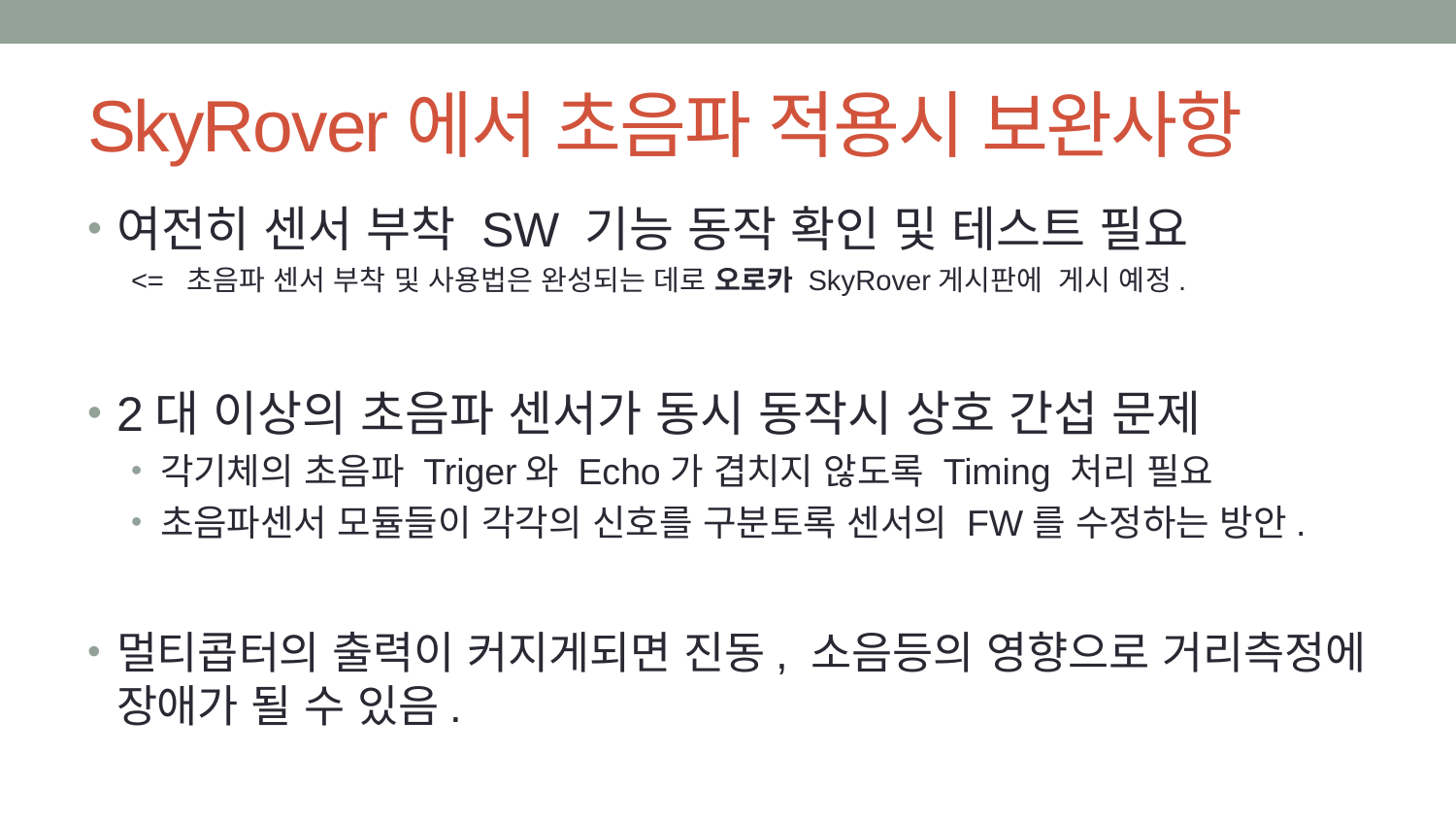

# SkyRover에서 초음파 적용시 보완사항
여전히 센서 부착 SW 기능 동작 확인 및 테스트 필요
<=  초음파 센서 부착 및 사용법은 완성되는 데로 오로카 SkyRover게시판에  게시 예정.

2대 이상의 초음파 센서가 동시 동작시 상호 간섭 문제
각기체의 초음파 Triger와 Echo가 겹치지 않도록 Timing 처리 필요
초음파센서 모듈들이 각각의 신호를 구분토록 센서의 FW를 수정하는 방안.

멀티콥터의 출력이 커지게되면 진동, 소음등의 영향으로 거리측정에 장애가 될 수 있음.